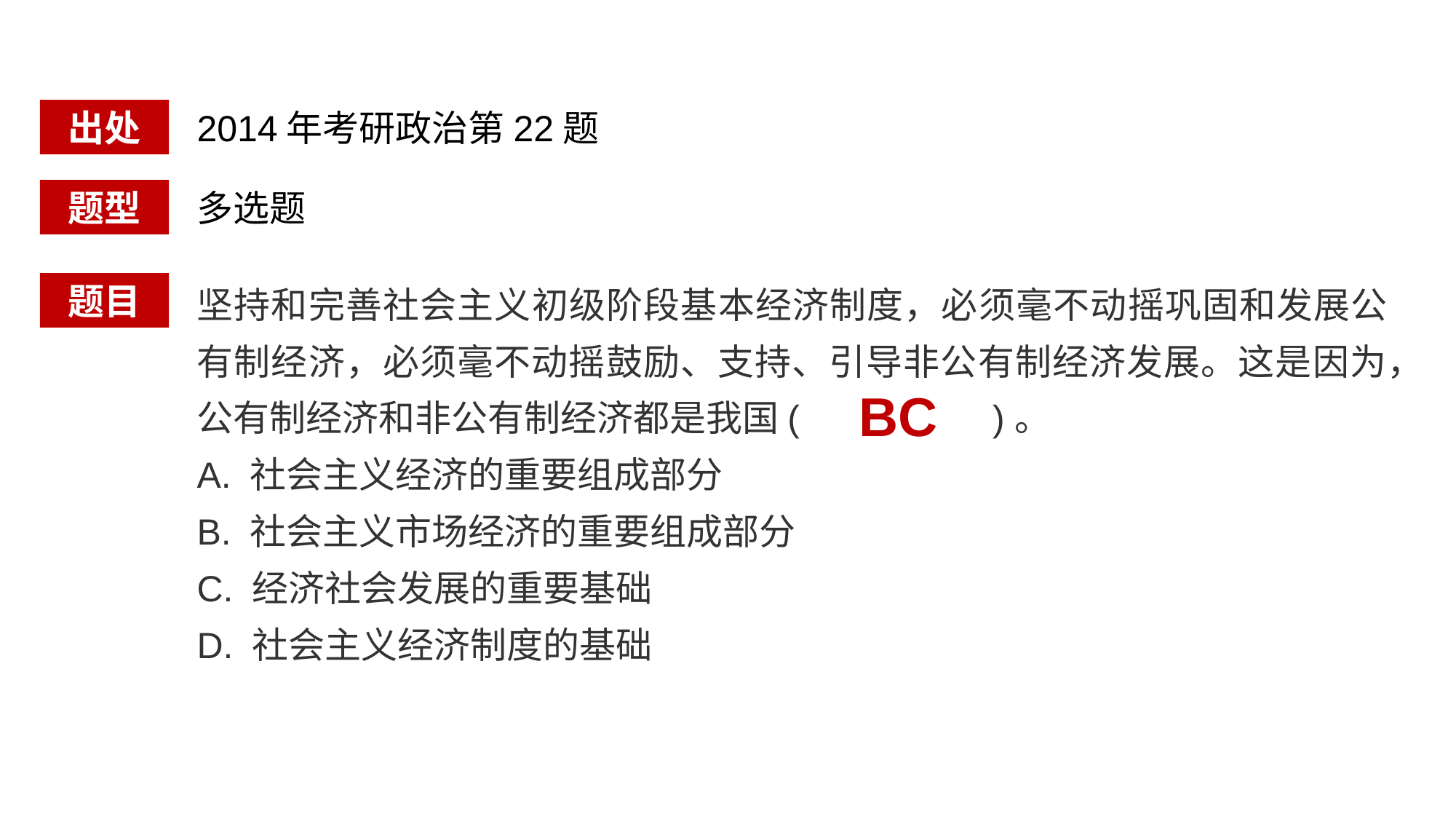

出处
2014年考研政治第22题
题型
多选题
坚持和完善社会主义初级阶段基本经济制度，必须毫不动摇巩固和发展公有制经济，必须毫不动摇鼓励、支持、引导非公有制经济发展。这是因为，公有制经济和非公有制经济都是我国(                   )。
A. 社会主义经济的重要组成部分
B. 社会主义市场经济的重要组成部分
C. 经济社会发展的重要基础
D. 社会主义经济制度的基础
题目
BC